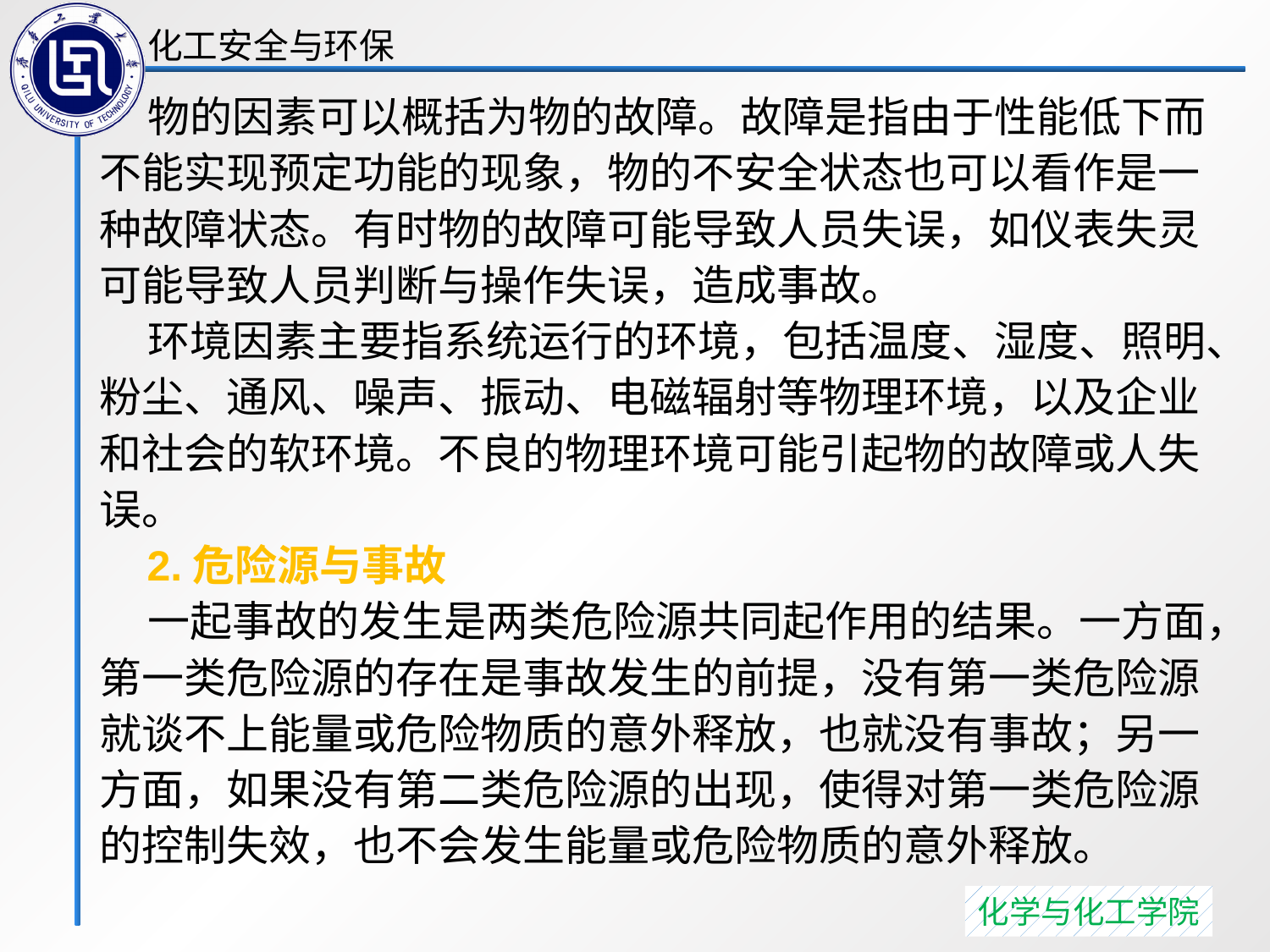

物的因素可以概括为物的故障。故障是指由于性能低下而不能实现预定功能的现象，物的不安全状态也可以看作是一种故障状态。有时物的故障可能导致人员失误，如仪表失灵可能导致人员判断与操作失误，造成事故。
    环境因素主要指系统运行的环境，包括温度、湿度、照明、粉尘、通风、噪声、振动、电磁辐射等物理环境，以及企业和社会的软环境。不良的物理环境可能引起物的故障或人失误。
    2.危险源与事故
    一起事故的发生是两类危险源共同起作用的结果。一方面，第一类危险源的存在是事故发生的前提，没有第一类危险源就谈不上能量或危险物质的意外释放，也就没有事故；另一方面，如果没有第二类危险源的出现，使得对第一类危险源的控制失效，也不会发生能量或危险物质的意外释放。